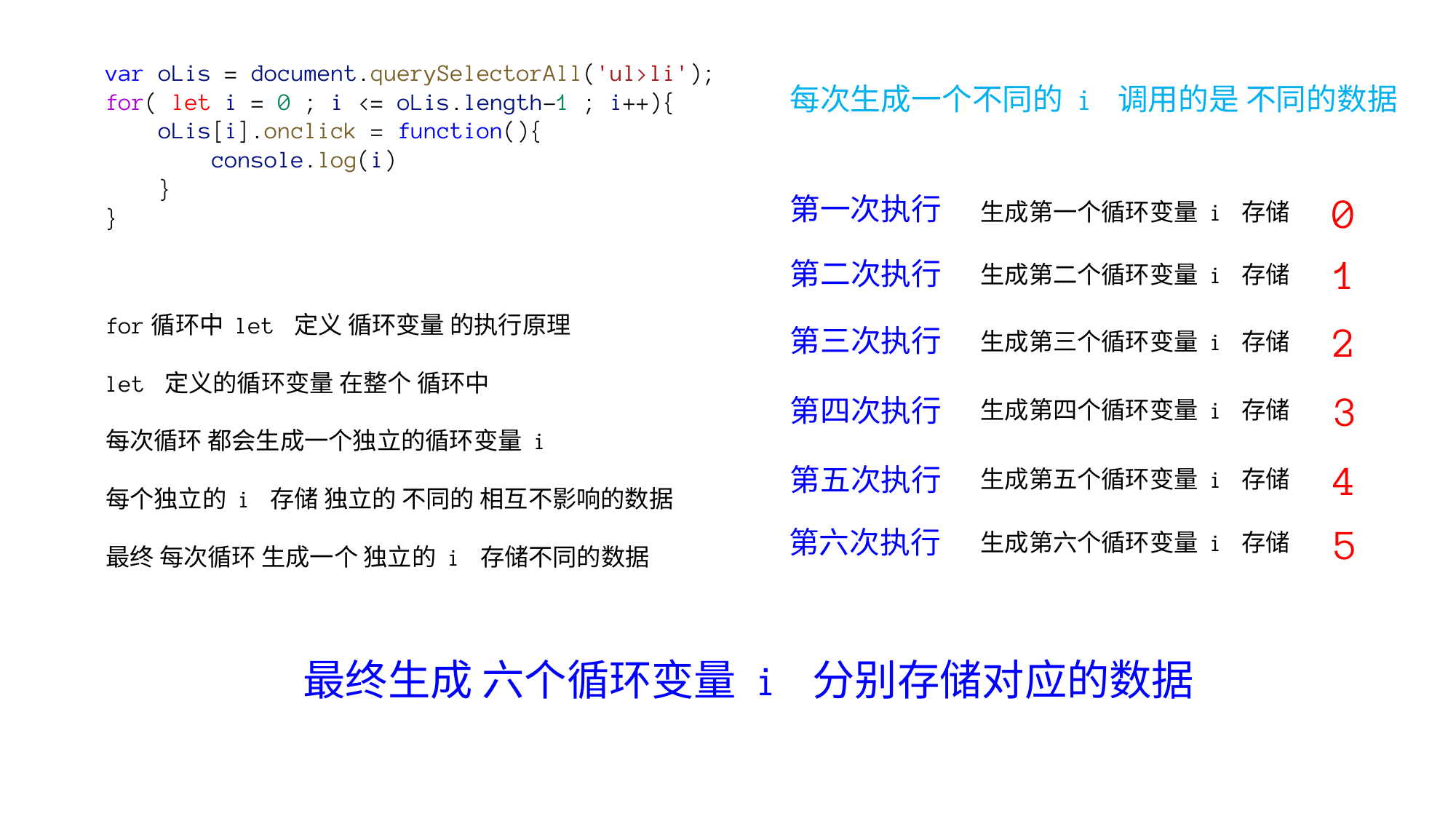

var oLis = document.querySelectorAll('ul>li');
for( let i = 0 ; i <= oLis.length-1 ; i++){
    oLis[i].onclick = function(){
        console.log(i)
    }
}
每次生成一个不同的 i 调用的是 不同的数据
0
第一次执行
生成第一个循环变量 i 存储
1
第二次执行
生成第二个循环变量 i 存储
for循环中 let 定义 循环变量 的执行原理

let 定义的循环变量 在整个 循环中

每次循环 都会生成一个独立的循环变量 i

每个独立的 i 存储 独立的 不同的 相互不影响的数据

最终 每次循环 生成一个 独立的 i 存储不同的数据
2
第三次执行
生成第三个循环变量 i 存储
3
第四次执行
生成第四个循环变量 i 存储
4
第五次执行
生成第五个循环变量 i 存储
5
第六次执行
生成第六个循环变量 i 存储
最终生成 六个循环变量 i 分别存储对应的数据